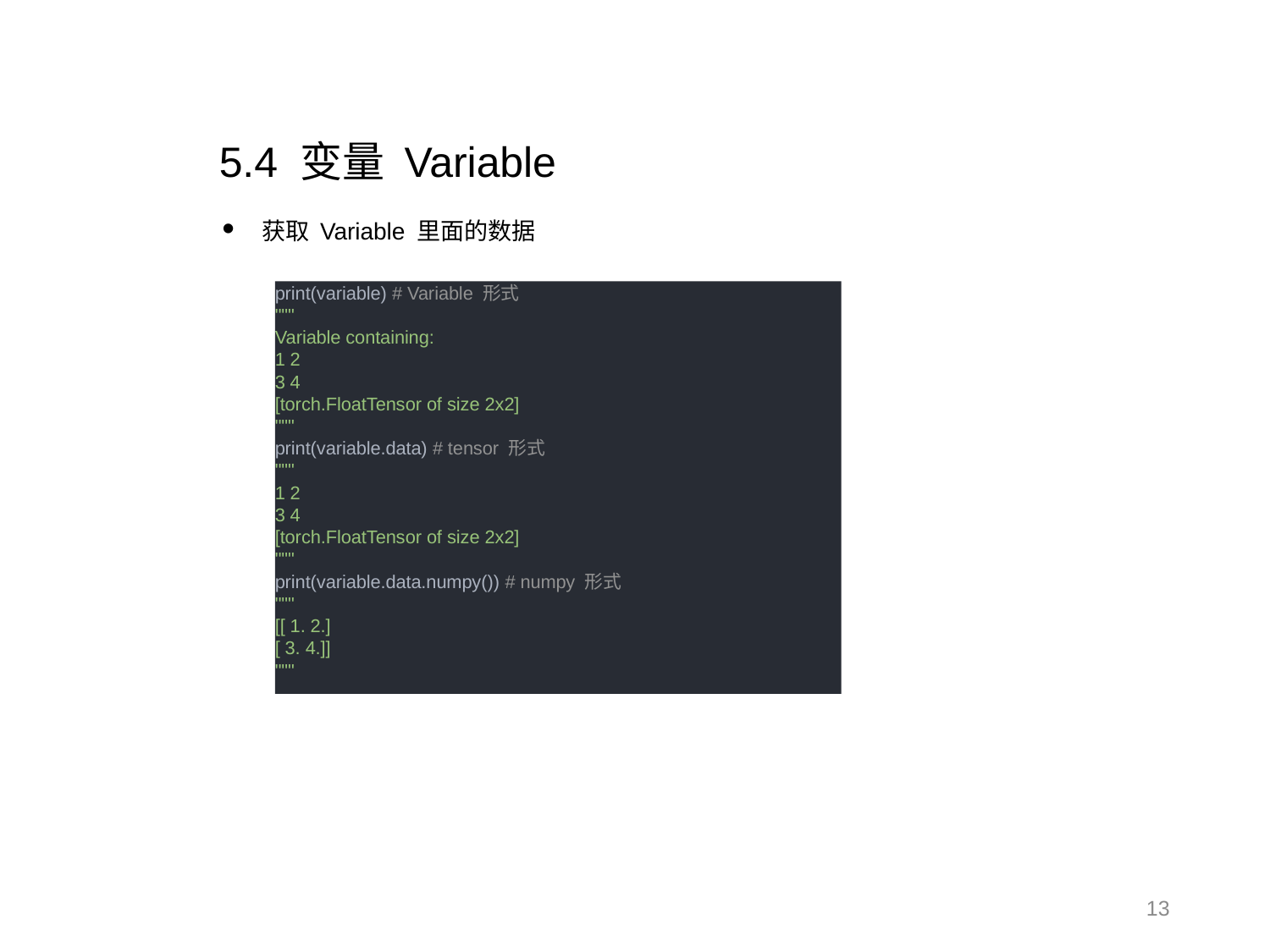

# 5.4 变量 Variable
获取 Variable 里面的数据
print(variable) # Variable 形式
"""
Variable containing:
1 2
3 4
[torch.FloatTensor of size 2x2]
"""
print(variable.data) # tensor 形式
"""
1 2
3 4
[torch.FloatTensor of size 2x2]
"""
print(variable.data.numpy()) # numpy 形式
"""
[[ 1. 2.]
[ 3. 4.]]
"""
13